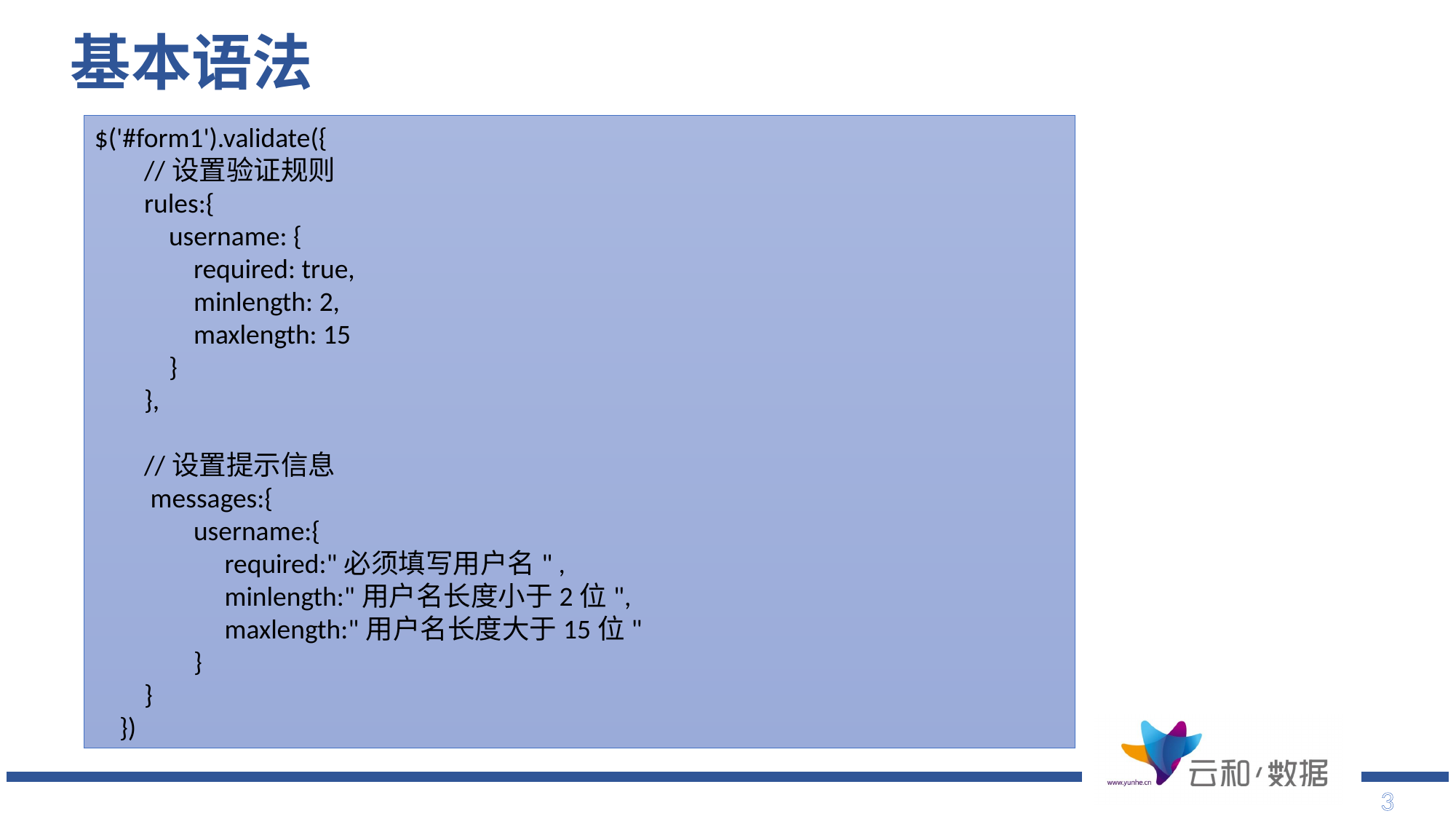

# 基本语法
$('#form1').validate({
        //设置验证规则
        rules:{
            username: {
                required: true,
                minlength: 2,
                maxlength: 15
            }
        },

        //设置提示信息
         messages:{
                username:{
                     required:"必须填写用户名" ,
                     minlength:"用户名长度小于2位",
                     maxlength:"用户名长度大于15位"
                }
        }
    })